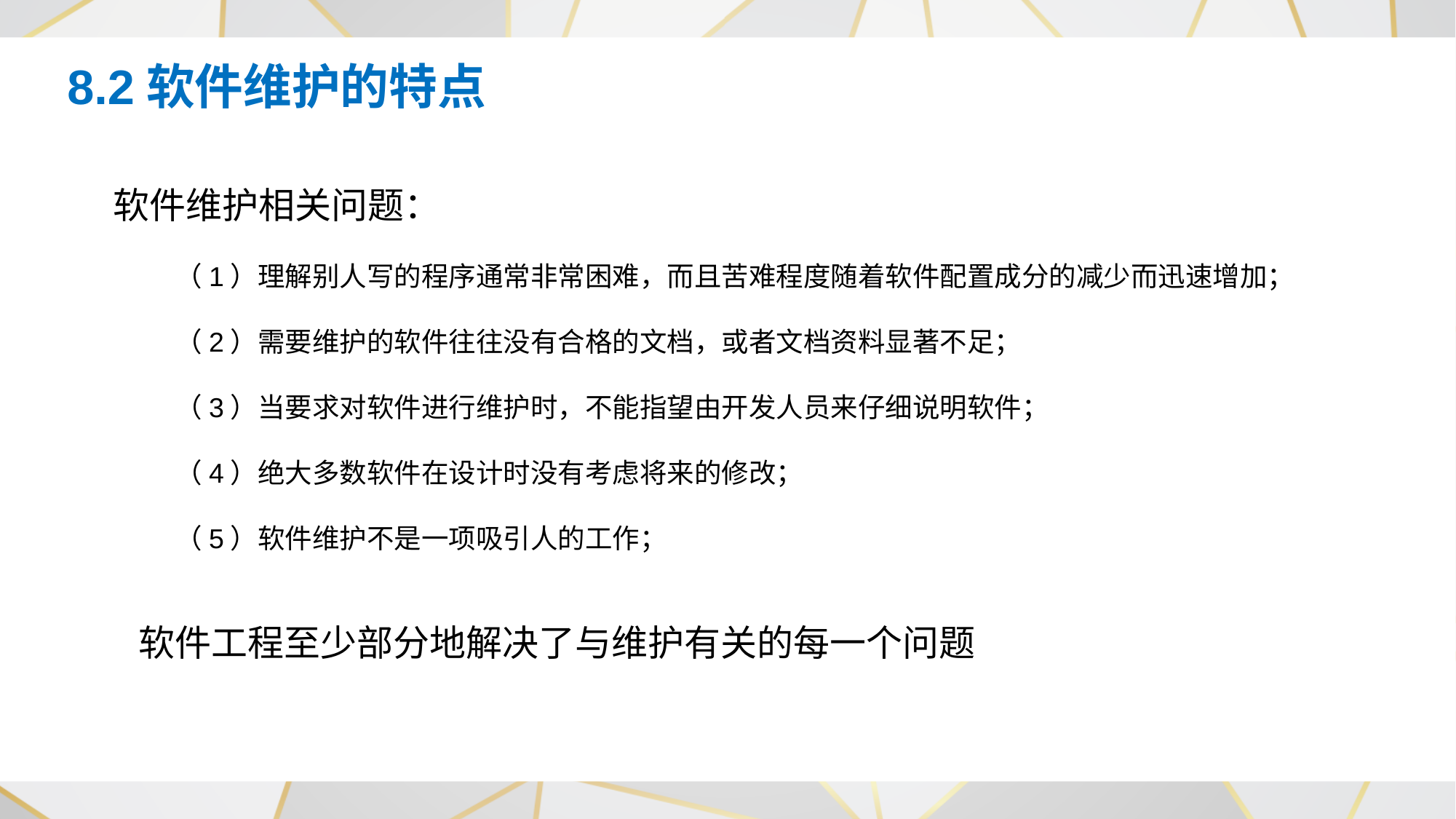

8.2软件维护的特点
软件维护相关问题：
（1）理解别人写的程序通常非常困难，而且苦难程度随着软件配置成分的减少而迅速增加；

（2）需要维护的软件往往没有合格的文档，或者文档资料显著不足；

（3）当要求对软件进行维护时，不能指望由开发人员来仔细说明软件；

（4）绝大多数软件在设计时没有考虑将来的修改；

（5）软件维护不是一项吸引人的工作；
软件工程至少部分地解决了与维护有关的每一个问题